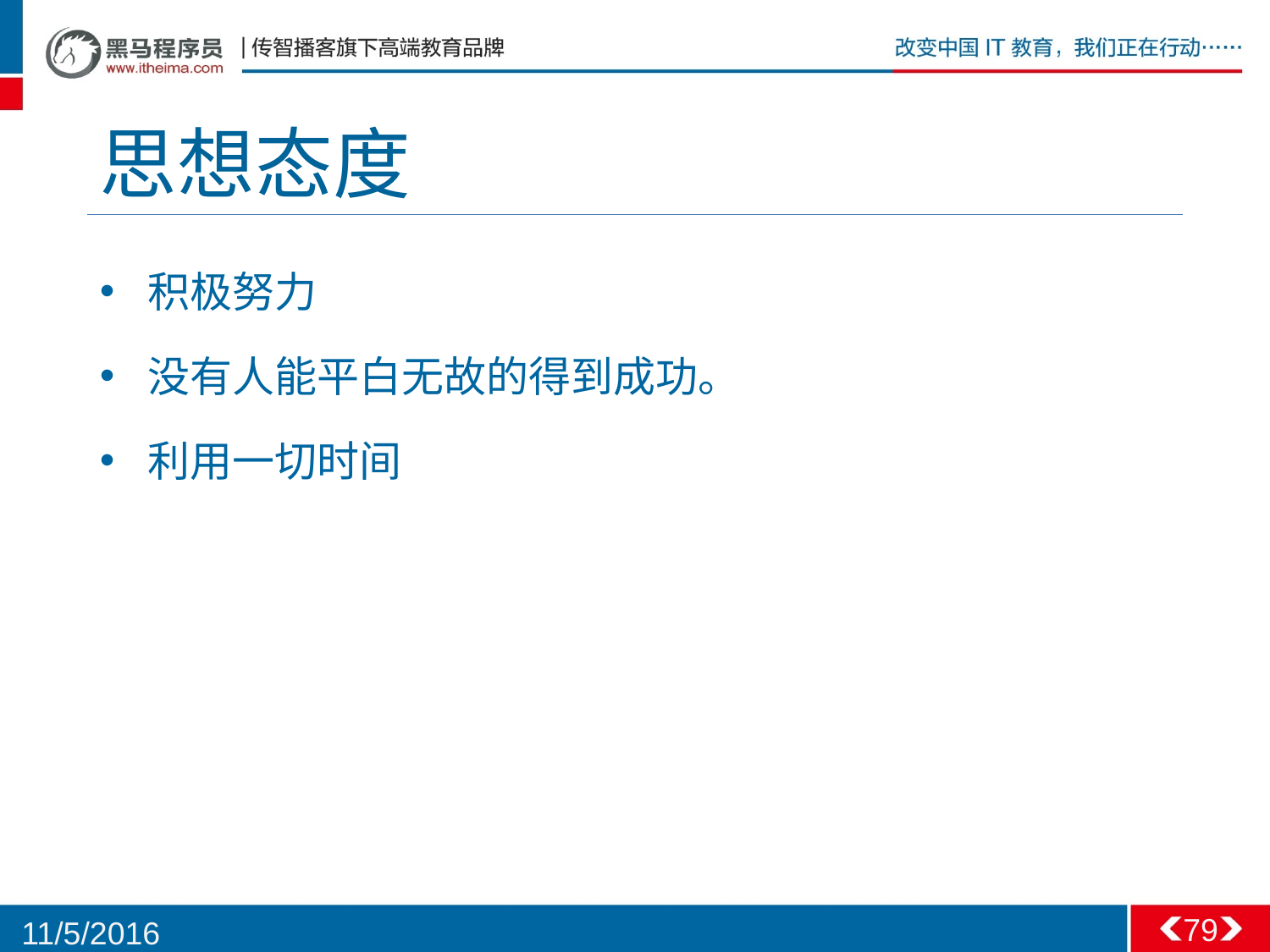

# 思想态度
积极努力
没有人能平白无故的得到成功。
利用一切时间
79

11/5/2016